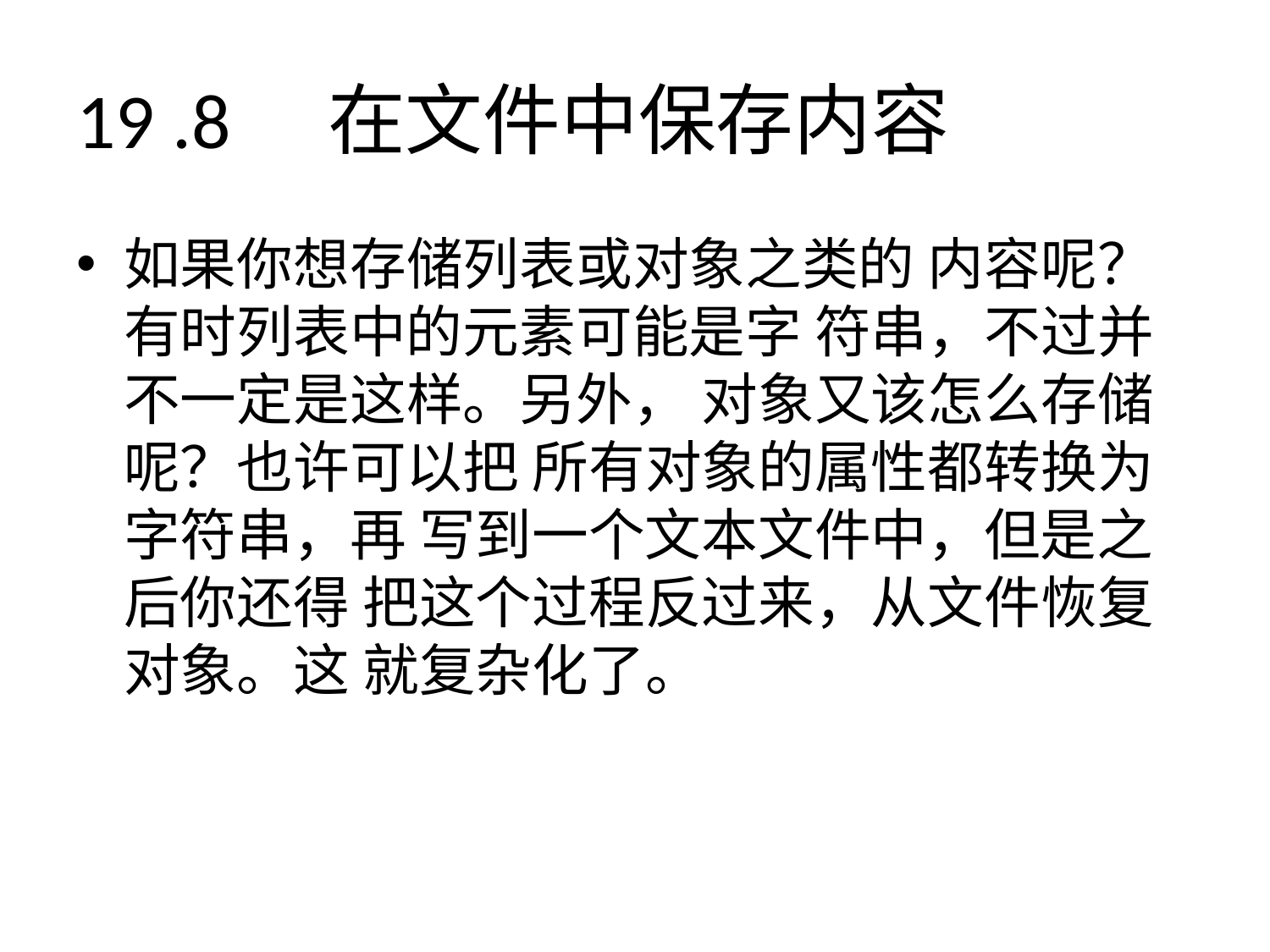

# 19 .8　在文件中保存内容
如果你想存储列表或对象之类的 内容呢？有时列表中的元素可能是字 符串，不过并不一定是这样。另外， 对象又该怎么存储呢？也许可以把 所有对象的属性都转换为字符串，再 写到一个文本文件中，但是之后你还得 把这个过程反过来，从文件恢复对象。这 就复杂化了。